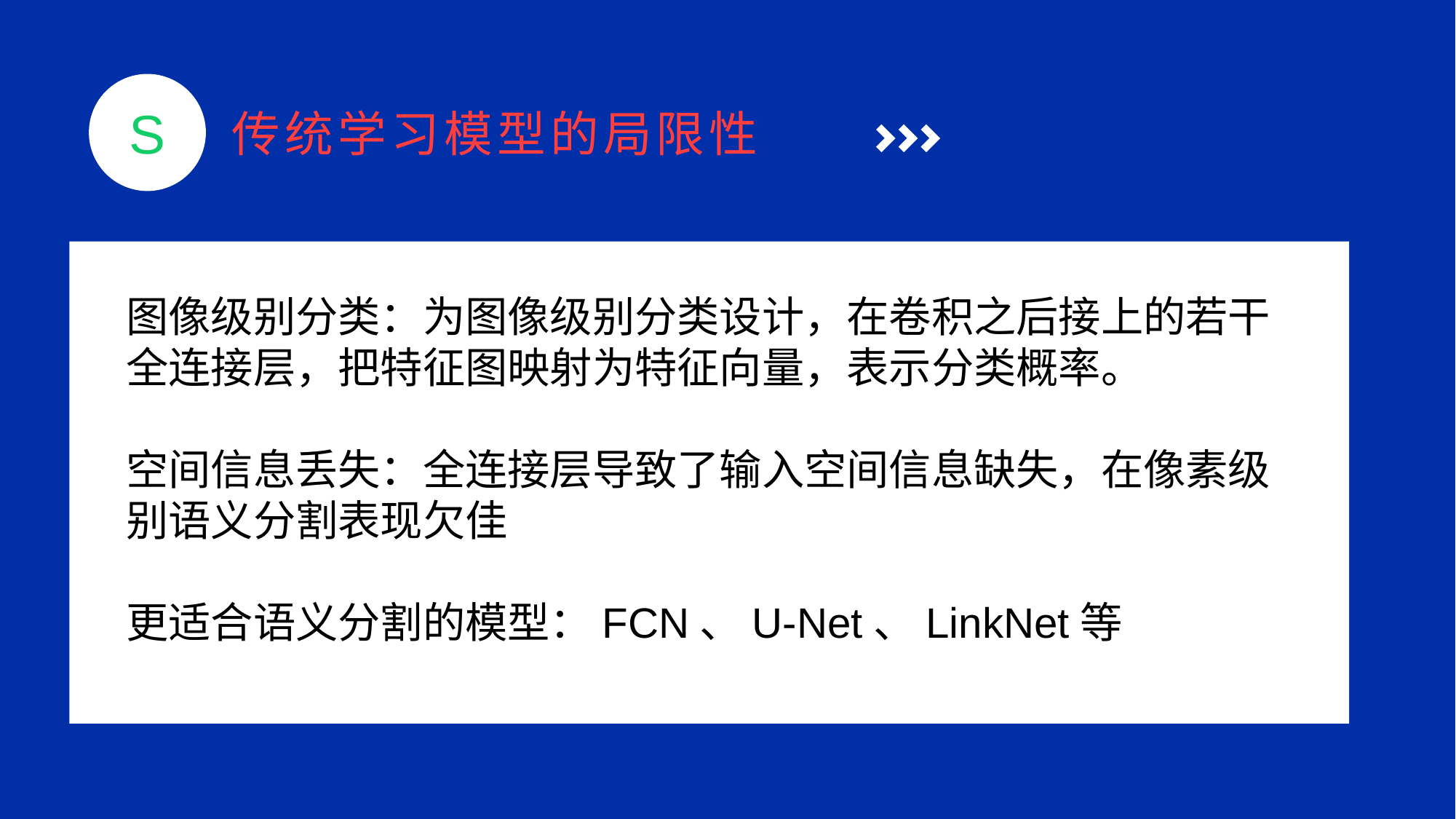

S
传统学习模型的局限性

图像级别分类：为图像级别分类设计，在卷积之后接上的若干全连接层，把特征图映射为特征向量，表示分类概率。

空间信息丢失：全连接层导致了输入空间信息缺失，在像素级别语义分割表现欠佳

更适合语义分割的模型：FCN、U-Net、LinkNet等